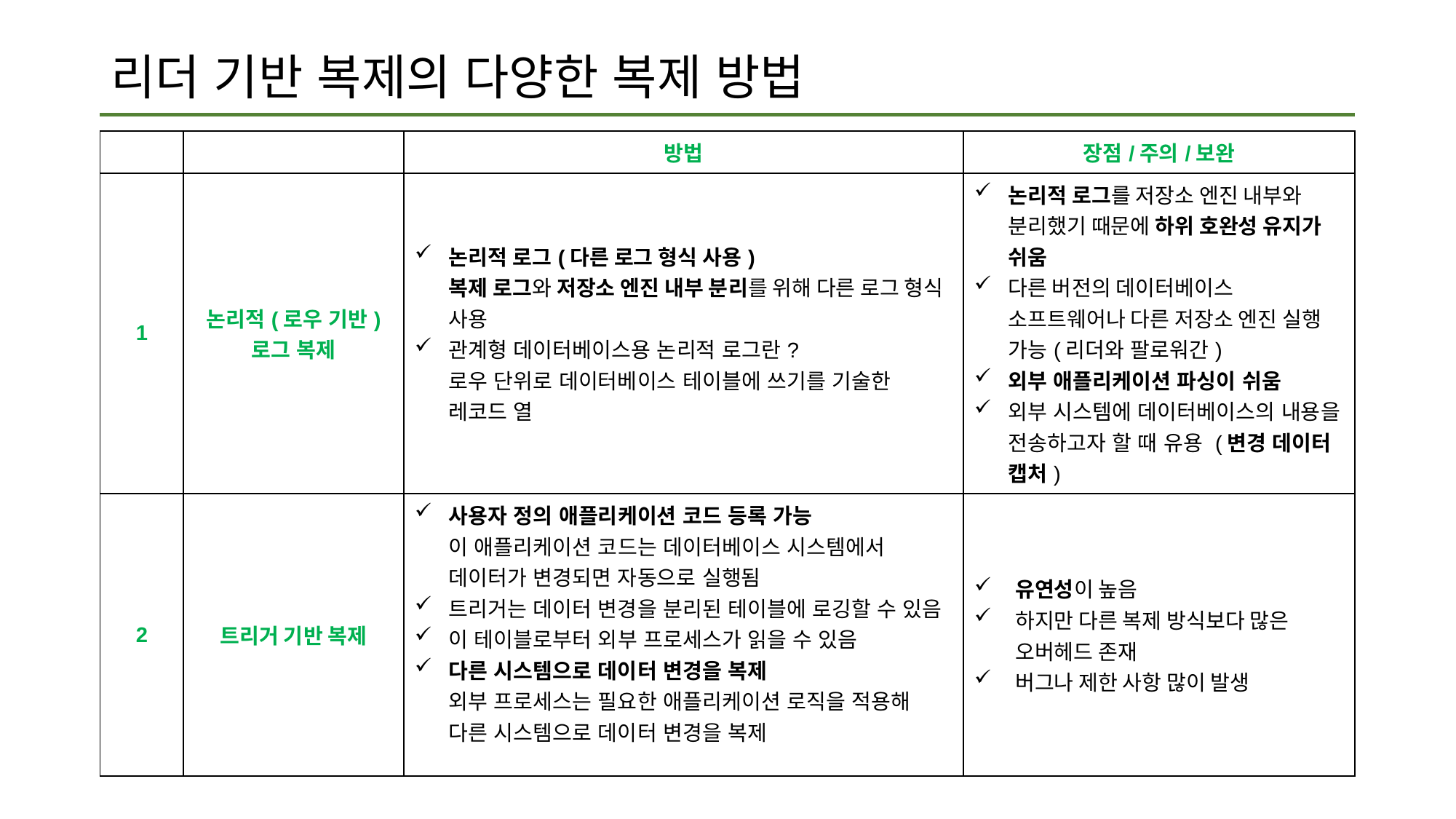

# 리더 기반 복제의 다양한 복제 방법
|  |  | 방법 | 장점/주의/보완 |
| --- | --- | --- | --- |
| 1 | 논리적(로우 기반) 로그 복제 | 논리적 로그(다른 로그 형식 사용) 복제 로그와 저장소 엔진 내부 분리를 위해 다른 로그 형식 사용 관계형 데이터베이스용 논리적 로그란? 로우 단위로 데이터베이스 테이블에 쓰기를 기술한 레코드 열 | 논리적 로그를 저장소 엔진 내부와 분리했기 때문에 하위 호완성 유지가 쉬움 다른 버전의 데이터베이스 소프트웨어나 다른 저장소 엔진 실행 가능(리더와 팔로워간) 외부 애플리케이션 파싱이 쉬움 외부 시스템에 데이터베이스의 내용을 전송하고자 할 때 유용 (변경 데이터 캡처) |
| 2 | 트리거 기반 복제 | 사용자 정의 애플리케이션 코드 등록 가능 이 애플리케이션 코드는 데이터베이스 시스템에서 데이터가 변경되면 자동으로 실행됨 트리거는 데이터 변경을 분리된 테이블에 로깅할 수 있음 이 테이블로부터 외부 프로세스가 읽을 수 있음 다른 시스템으로 데이터 변경을 복제 외부 프로세스는 필요한 애플리케이션 로직을 적용해 다른 시스템으로 데이터 변경을 복제 | 유연성이 높음 하지만 다른 복제 방식보다 많은 오버헤드 존재 버그나 제한 사항 많이 발생 |